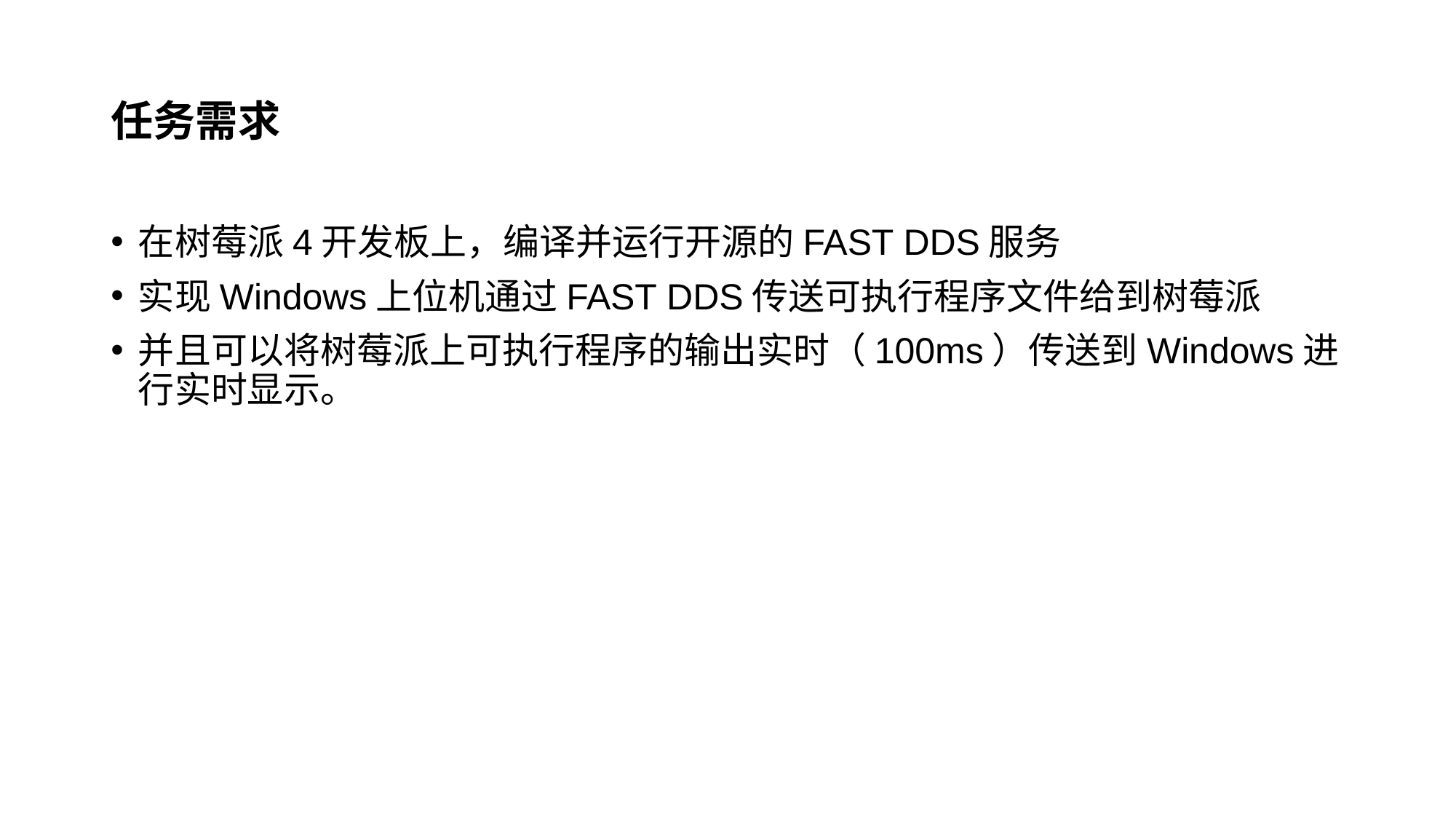

# 任务需求
在树莓派4开发板上，编译并运行开源的FAST DDS服务
实现Windows上位机通过FAST DDS传送可执行程序文件给到树莓派
并且可以将树莓派上可执行程序的输出实时（100ms）传送到Windows进行实时显示。